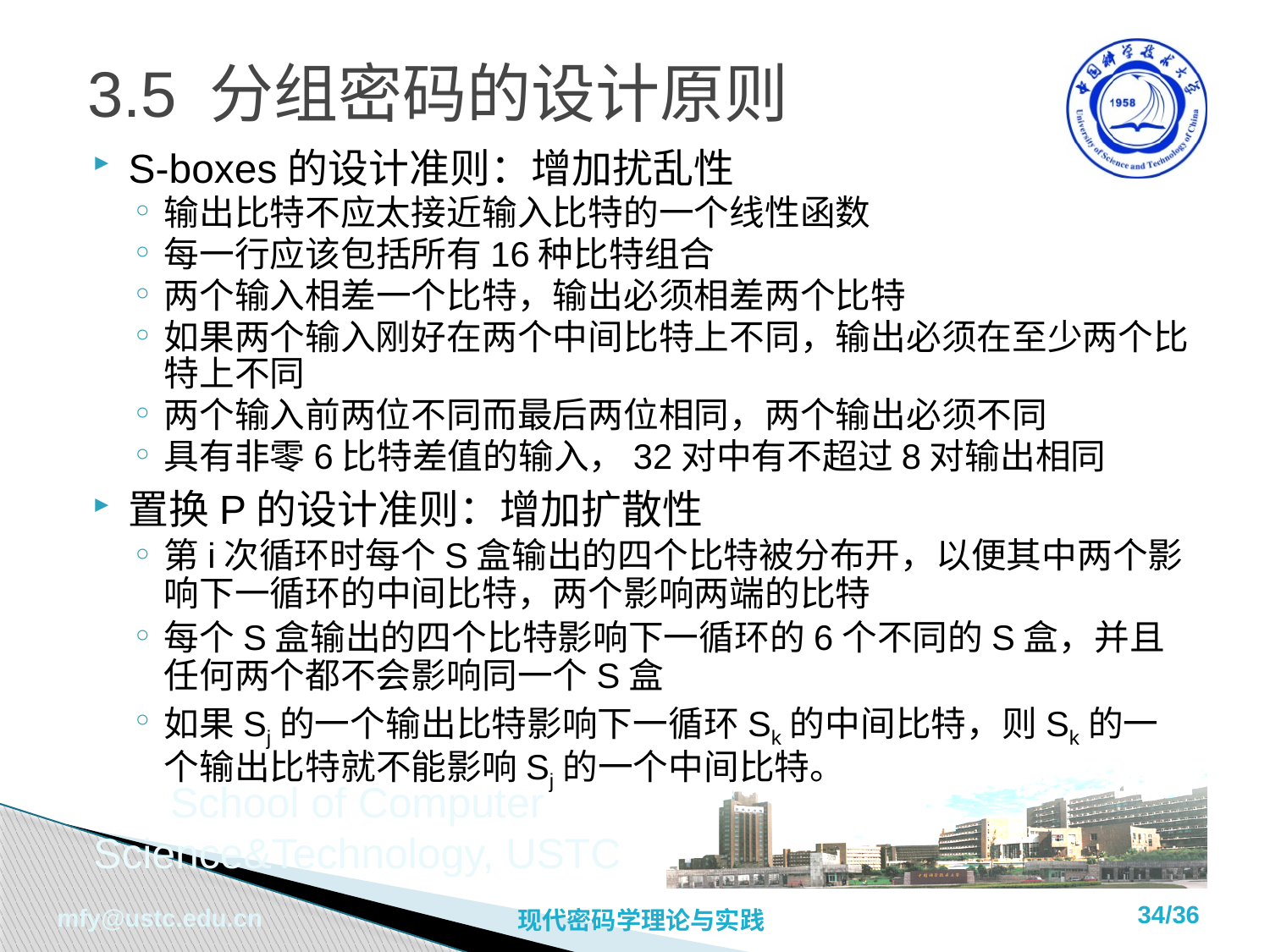

# 3.5 分组密码的设计原则
S-boxes的设计准则：增加扰乱性
输出比特不应太接近输入比特的一个线性函数
每一行应该包括所有16种比特组合
两个输入相差一个比特，输出必须相差两个比特
如果两个输入刚好在两个中间比特上不同，输出必须在至少两个比特上不同
两个输入前两位不同而最后两位相同，两个输出必须不同
具有非零6比特差值的输入，32对中有不超过8对输出相同
置换P的设计准则：增加扩散性
第i次循环时每个S盒输出的四个比特被分布开，以便其中两个影响下一循环的中间比特，两个影响两端的比特
每个S盒输出的四个比特影响下一循环的6个不同的S盒，并且任何两个都不会影响同一个S盒
如果Sj的一个输出比特影响下一循环Sk的中间比特，则Sk的一个输出比特就不能影响Sj的一个中间比特。